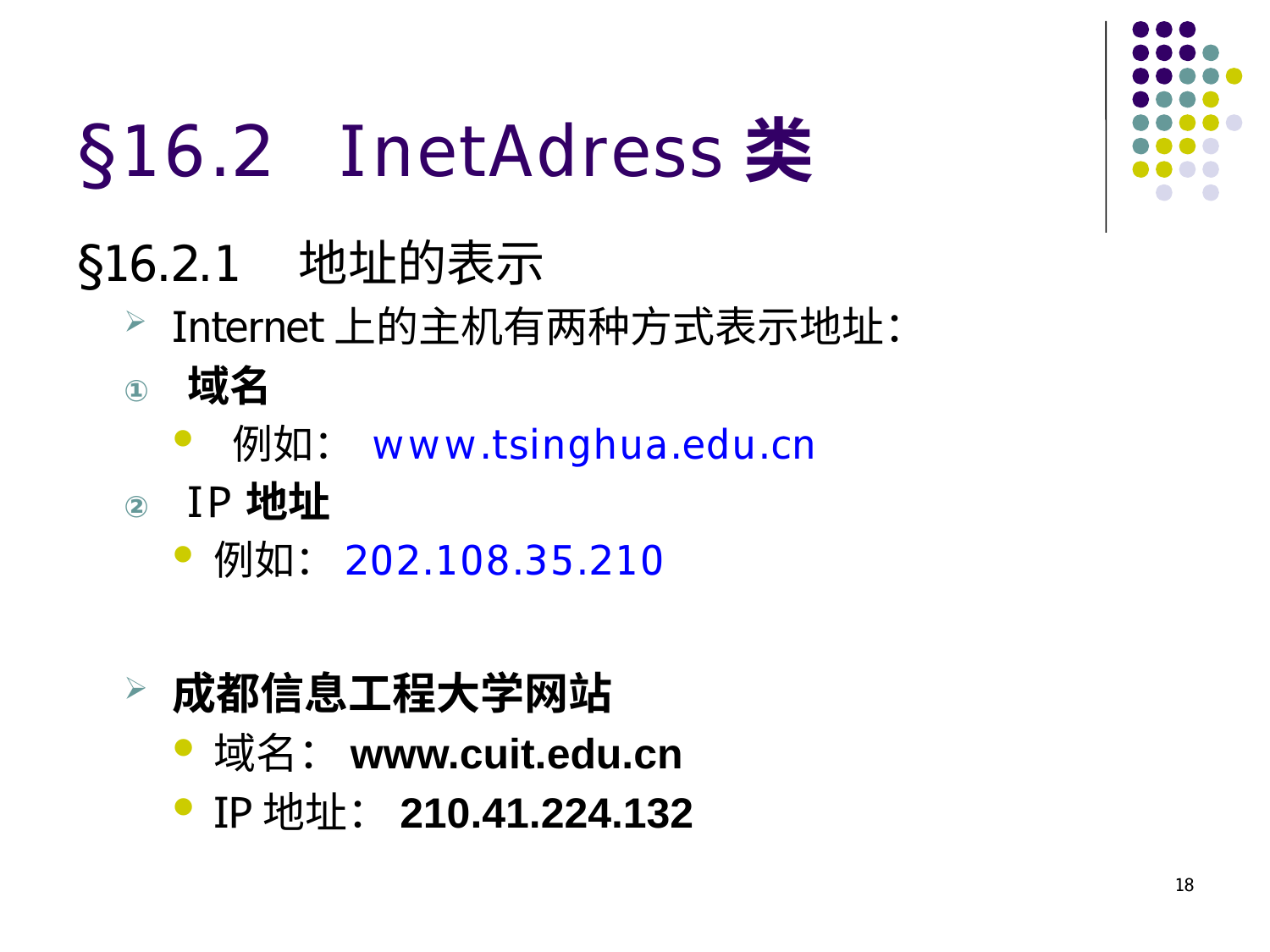

# §16.2   InetAdress类
§16.2.1   地址的表示
Internet上的主机有两种方式表示地址：
域名
 例如： www.tsinghua.edu.cn
IP地址
例如：202.108.35.210

成都信息工程大学网站
域名：www.cuit.edu.cn
IP地址：210.41.224.132

18